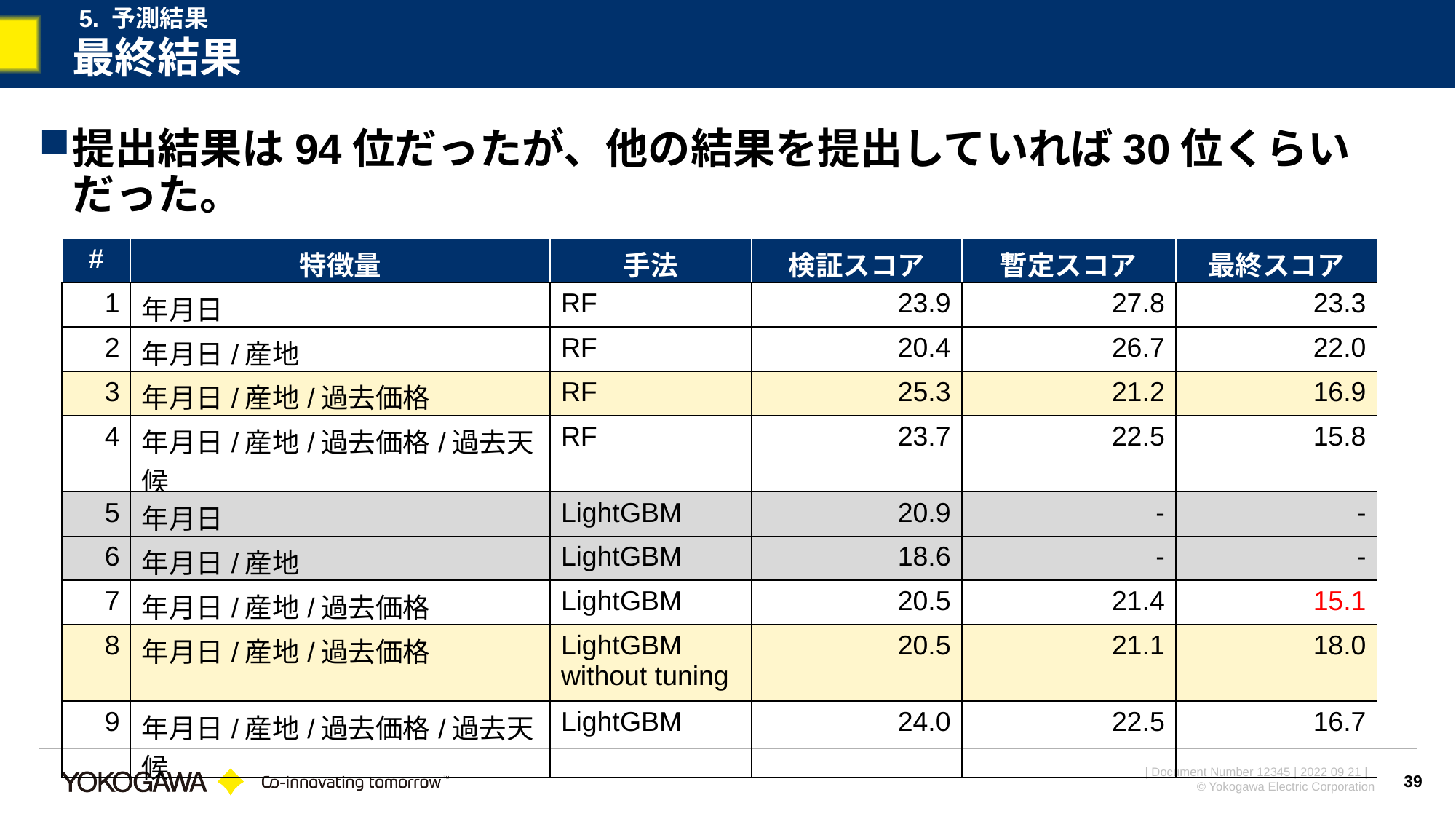

5. 予測結果
# 最終結果
提出結果は94位だったが、他の結果を提出していれば30位くらいだった。
| # | 特徴量 | 手法 | 検証スコア | 暫定スコア | 最終スコア |
| --- | --- | --- | --- | --- | --- |
| 1 | 年月日 | RF | 23.9 | 27.8 | 23.3 |
| 2 | 年月日/産地 | RF | 20.4 | 26.7 | 22.0 |
| 3 | 年月日/産地/過去価格 | RF | 25.3 | 21.2 | 16.9 |
| 4 | 年月日/産地/過去価格/過去天候 | RF | 23.7 | 22.5 | 15.8 |
| 5 | 年月日 | LightGBM | 20.9 | - | - |
| 6 | 年月日/産地 | LightGBM | 18.6 | - | - |
| 7 | 年月日/産地/過去価格 | LightGBM | 20.5 | 21.4 | 15.1 |
| 8 | 年月日/産地/過去価格 | LightGBM without tuning | 20.5 | 21.1 | 18.0 |
| 9 | 年月日/産地/過去価格/過去天候 | LightGBM | 24.0 | 22.5 | 16.7 |
39